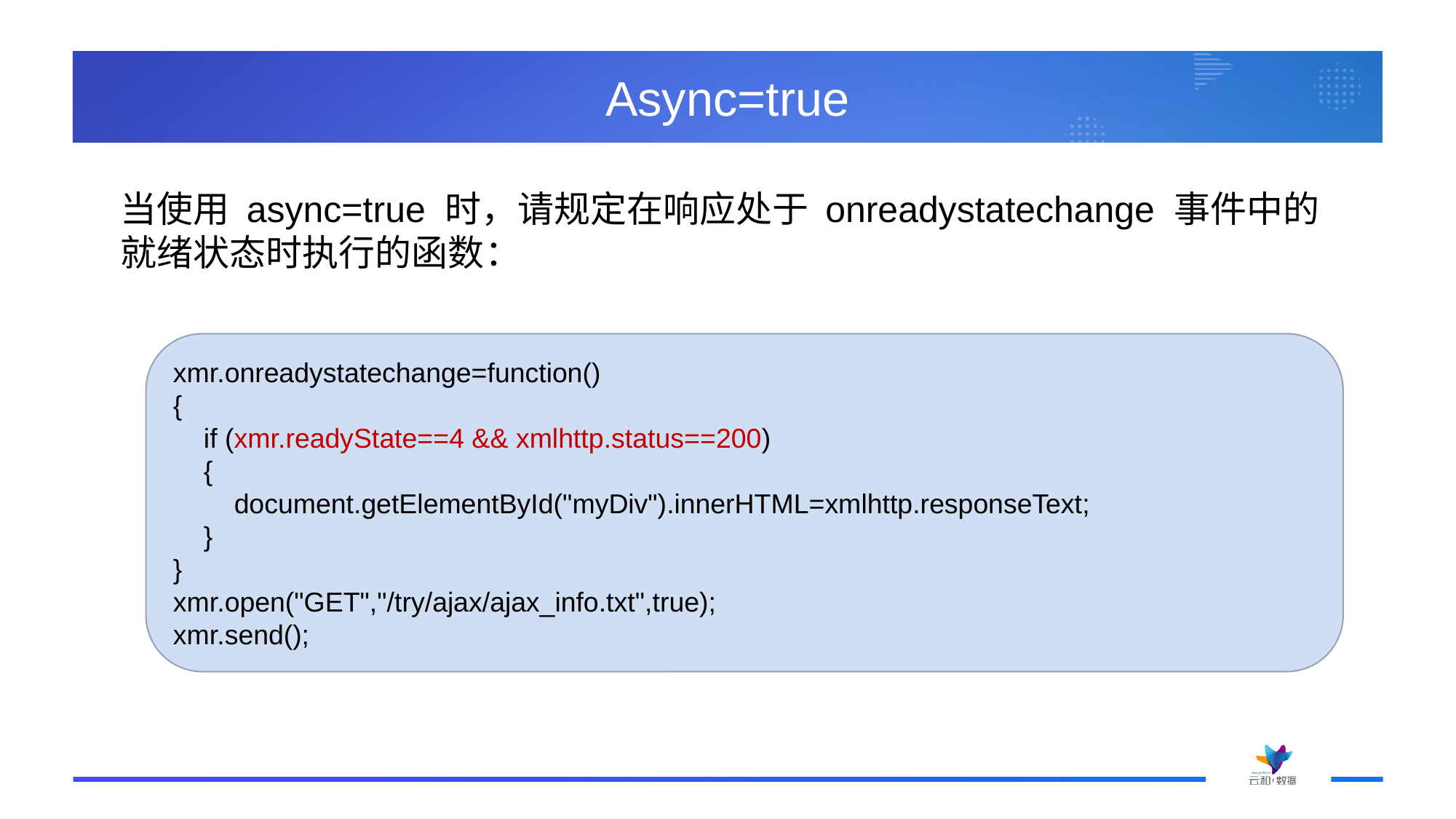

# Async=true

当使用 async=true 时，请规定在响应处于 onreadystatechange 事件中的就绪状态时执行的函数：
xmr.onreadystatechange=function()
{
    if (xmr.readyState==4 && xmlhttp.status==200)
    {
        document.getElementById("myDiv").innerHTML=xmlhttp.responseText;
    }
}
xmr.open("GET","/try/ajax/ajax_info.txt",true);
xmr.send();